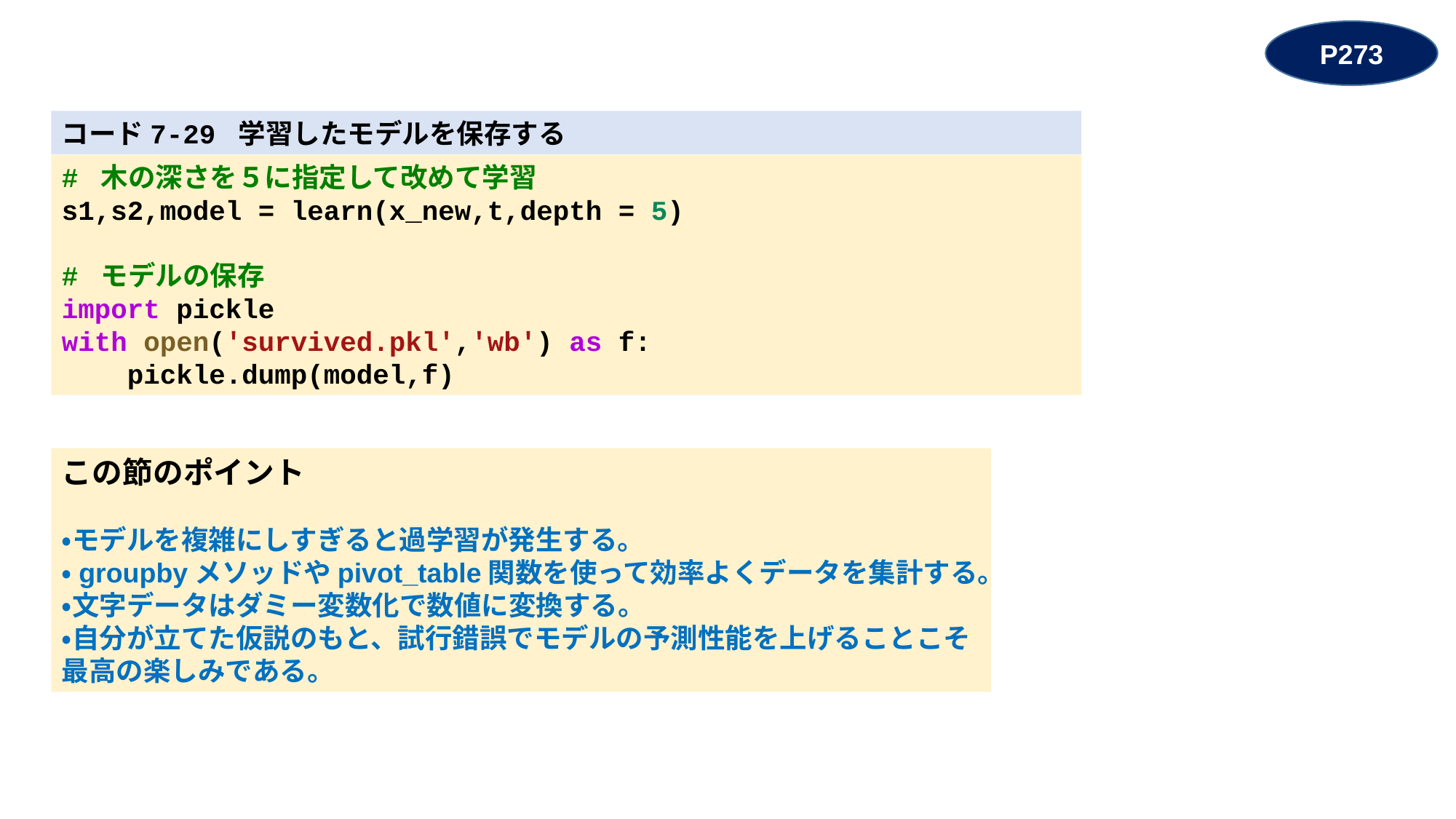

P273
コード7-29 学習したモデルを保存する
# 木の深さを５に指定して改めて学習
s1,s2,model = learn(x_new,t,depth = 5)
# モデルの保存
import pickle
with open('survived.pkl','wb') as f:
    pickle.dump(model,f)
この節のポイント

・モデルを複雑にしすぎると過学習が発生する。
・groupbyメソッドやpivot_table関数を使って効率よくデータを集計する。
・文字データはダミー変数化で数値に変換する。
・自分が立てた仮説のもと、試行錯誤でモデルの予測性能を上げることこそ最高の楽しみである。